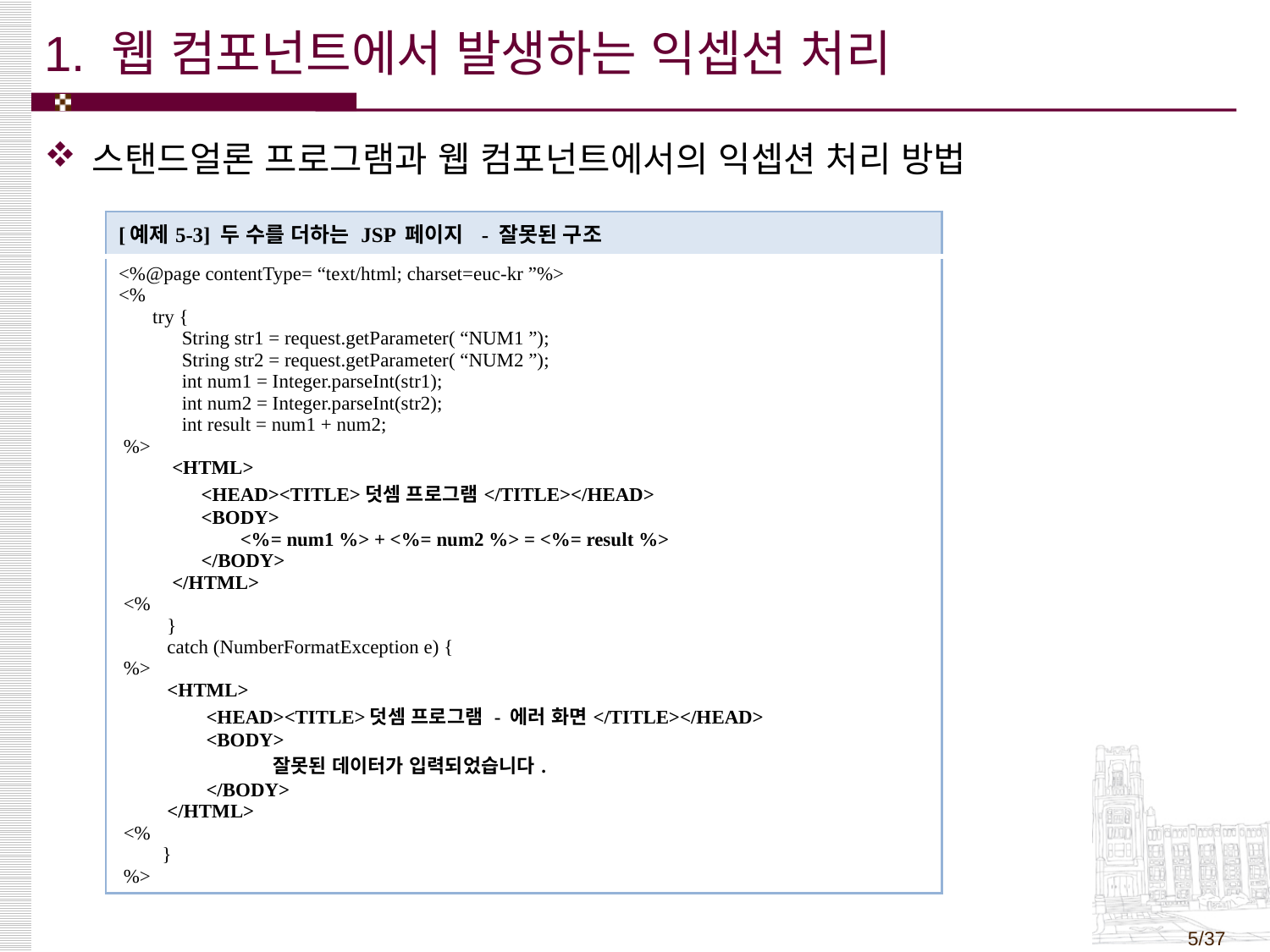

# 1. 웹 컴포넌트에서 발생하는 익셉션 처리
스탠드얼론 프로그램과 웹 컴포넌트에서의 익셉션 처리 방법

| [예제5-3] 두 수를 더하는 JSP 페이지 - 잘못된 구조 |
| --- |
| <%@page contentType= “text/html; charset=euc-kr ”%> <% try { String str1 = request.getParameter( “NUM1 ”); String str2 = request.getParameter( “NUM2 ”); int num1 = Integer.parseInt(str1); int num2 = Integer.parseInt(str2); int result = num1 + num2; %> <HTML> <HEAD><TITLE>덧셈 프로그램</TITLE></HEAD> <BODY> <%= num1 %> + <%= num2 %> = <%= result %> </BODY> </HTML> <% } catch (NumberFormatException e) { %> <HTML> <HEAD><TITLE>덧셈 프로그램 - 에러 화면</TITLE></HEAD> <BODY> 잘못된 데이터가 입력되었습니다. </BODY> </HTML> <% } %> |